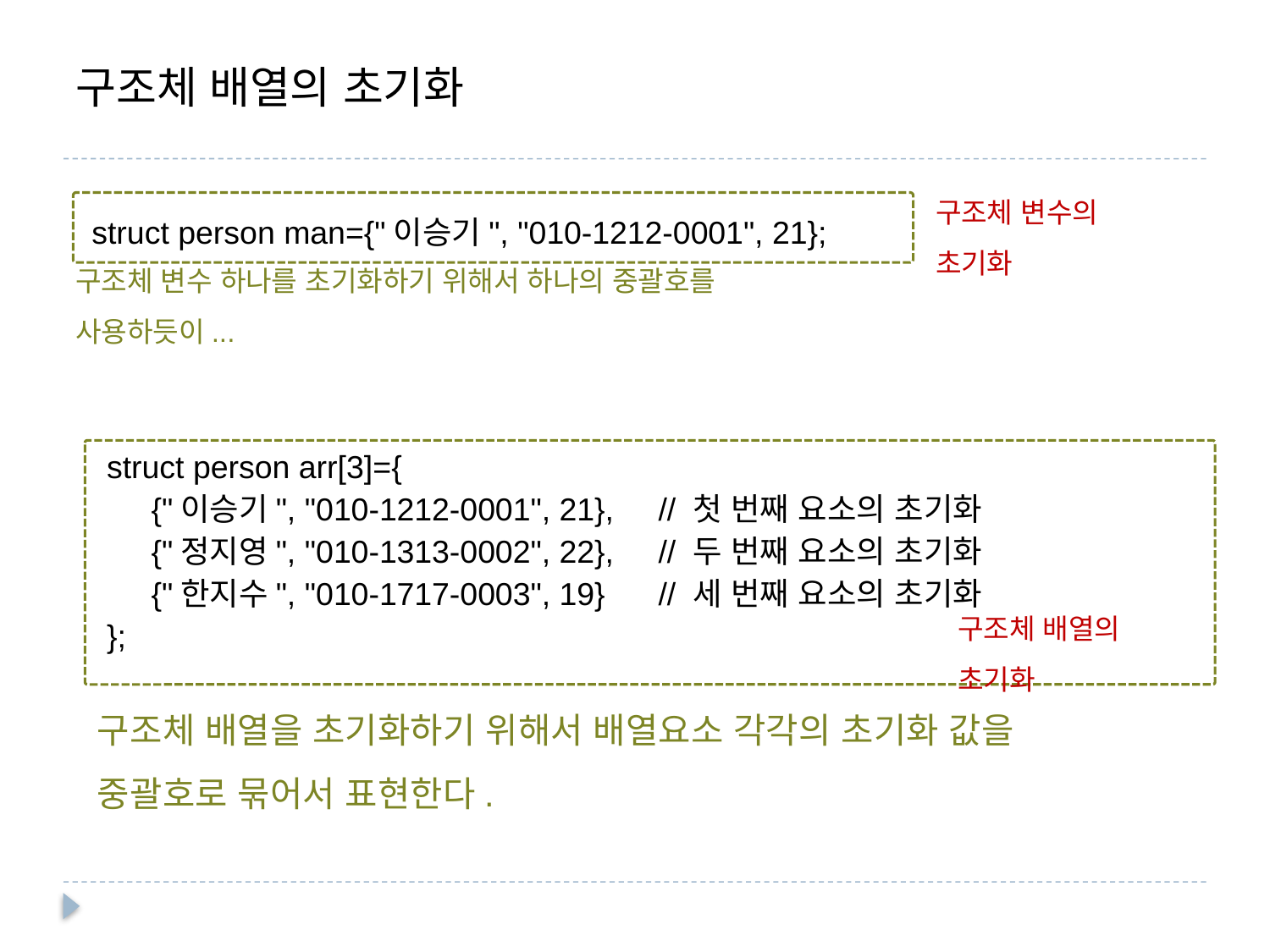

윤성우의
열혈
C 프로그래밍
# 구조체 배열의 초기화

구조체 변수의 초기화
struct person man={"이승기", "010-1212-0001", 21};
구조체 변수 하나를 초기화하기 위해서 하나의 중괄호를 사용하듯이...
struct person arr[3]={
     {"이승기", "010-1212-0001", 21},     // 첫 번째 요소의 초기화
     {"정지영", "010-1313-0002", 22},     // 두 번째 요소의 초기화
     {"한지수", "010-1717-0003", 19}      // 세 번째 요소의 초기화
};

구조체 배열의 초기화
구조체 배열을 초기화하기 위해서 배열요소 각각의 초기화 값을 중괄호로 묶어서 표현한다.